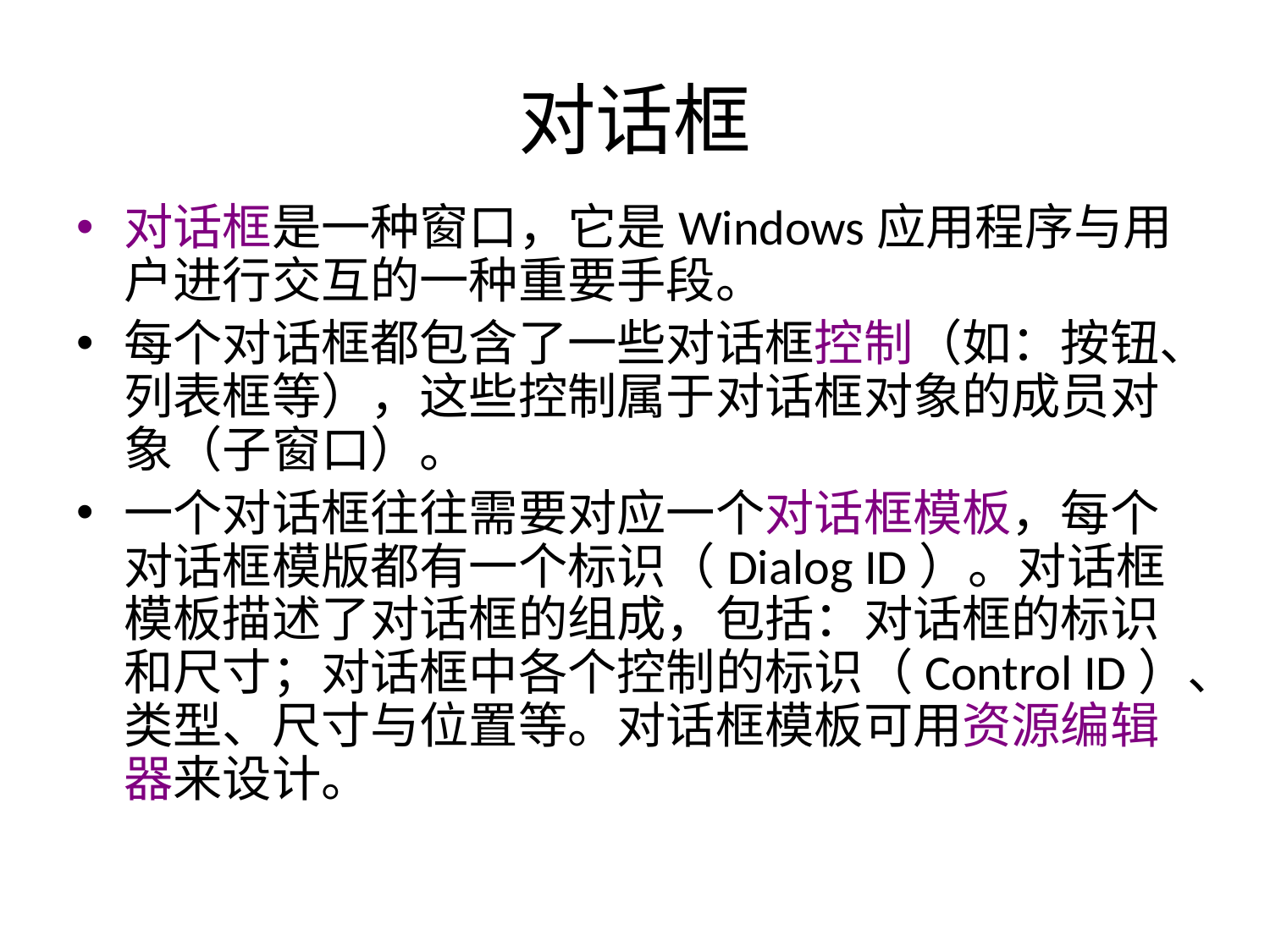

# 对话框
对话框是一种窗口，它是Windows应用程序与用户进行交互的一种重要手段。
每个对话框都包含了一些对话框控制（如：按钮、列表框等），这些控制属于对话框对象的成员对象（子窗口）。
一个对话框往往需要对应一个对话框模板，每个对话框模版都有一个标识（Dialog ID）。对话框模板描述了对话框的组成，包括：对话框的标识和尺寸；对话框中各个控制的标识（Control ID）、类型、尺寸与位置等。对话框模板可用资源编辑器来设计。